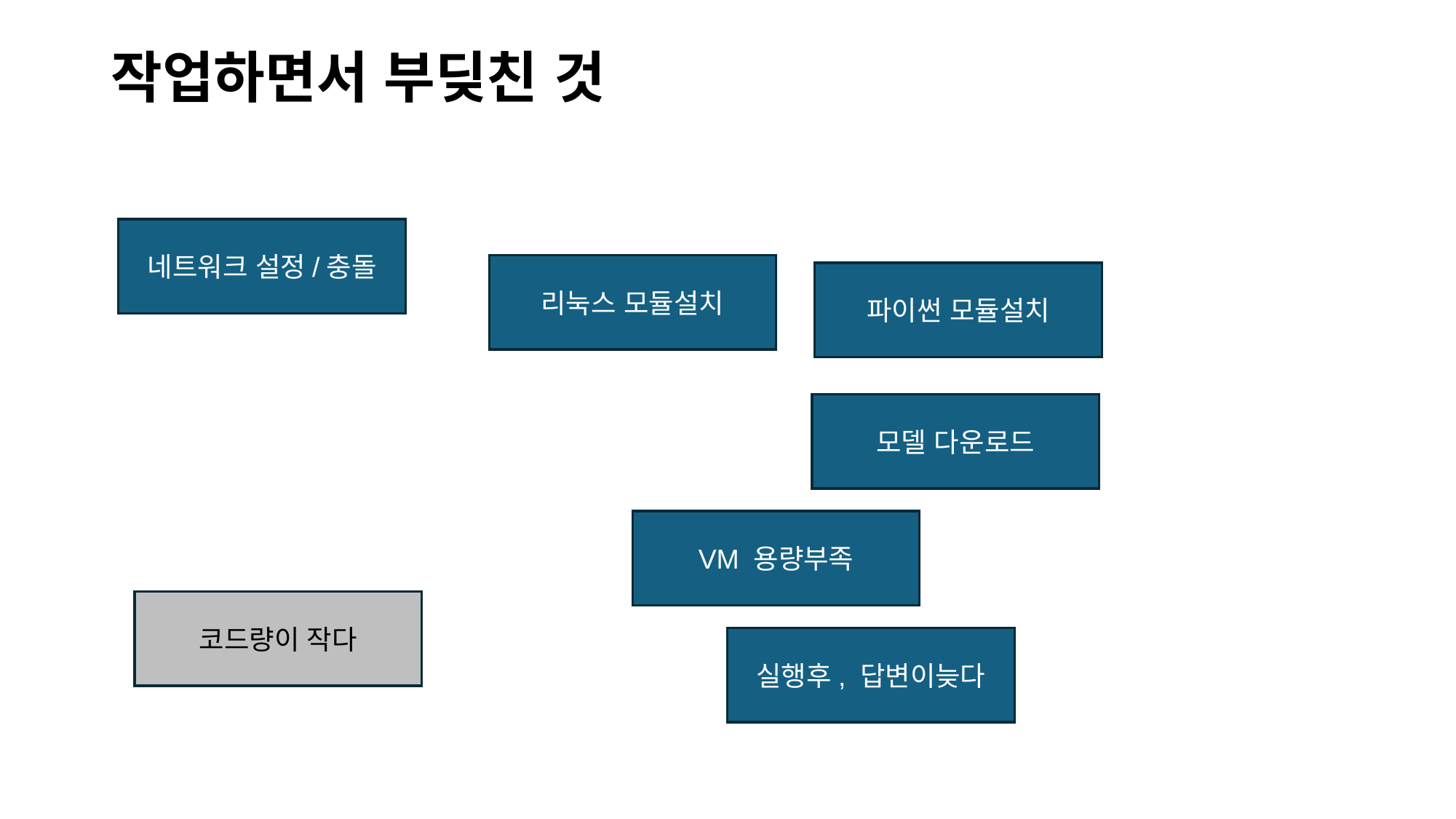

# 작업하면서 부딪친 것
네트워크 설정/충돌
리눅스 모듈설치
파이썬 모듈설치
모델 다운로드
VM 용량부족
코드량이 작다
실행후, 답변이늦다